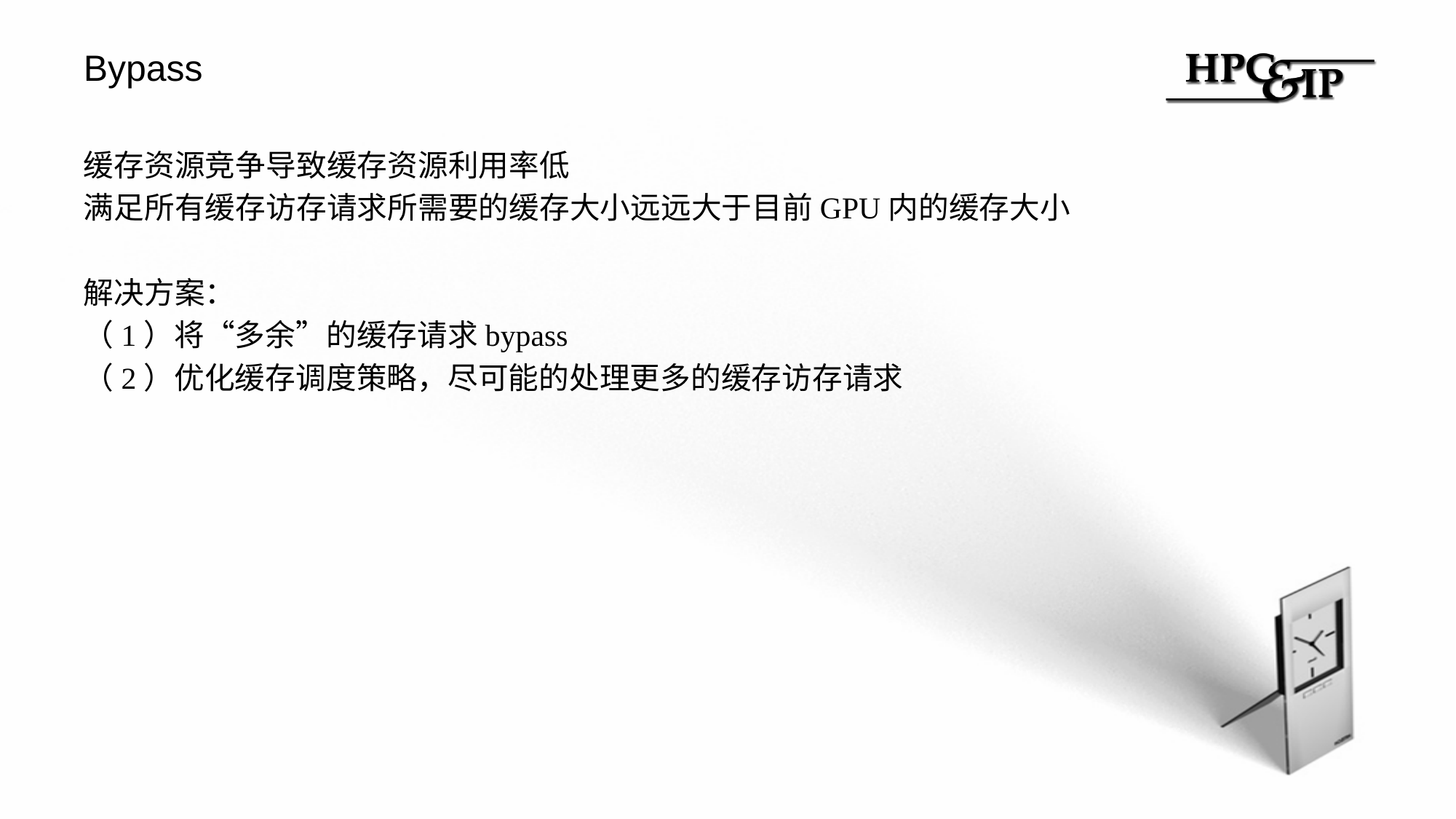

# Bypass
缓存资源竞争导致缓存资源利用率低
满足所有缓存访存请求所需要的缓存大小远远大于目前GPU内的缓存大小

解决方案：
（1）将“多余”的缓存请求bypass
（2）优化缓存调度策略，尽可能的处理更多的缓存访存请求